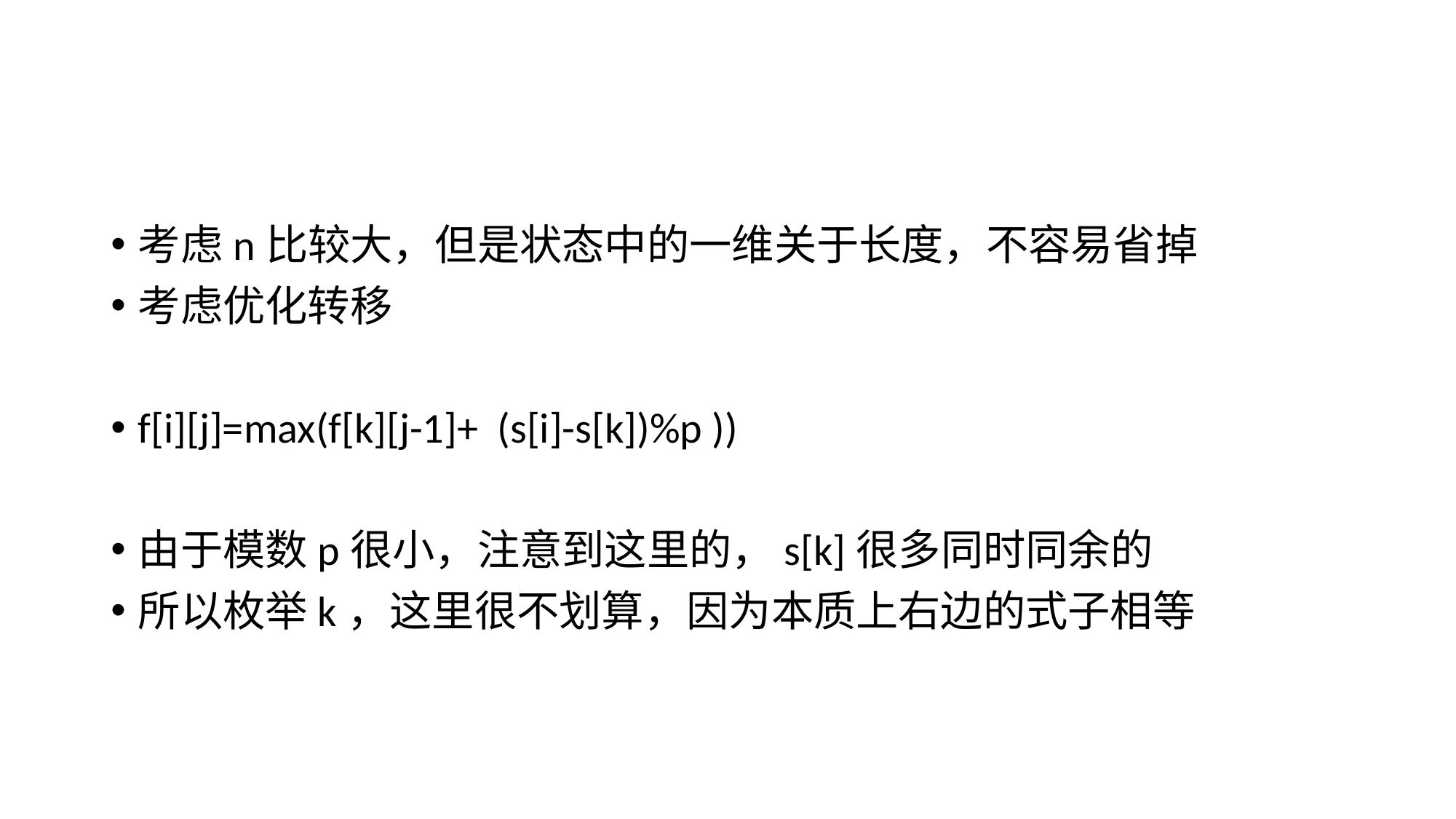

#
考虑n比较大，但是状态中的一维关于长度，不容易省掉
考虑优化转移

f[i][j]=max(f[k][j-1]+  (s[i]-s[k])%p ))

由于模数p很小，注意到这里的，s[k]很多同时同余的
所以枚举k，这里很不划算，因为本质上右边的式子相等